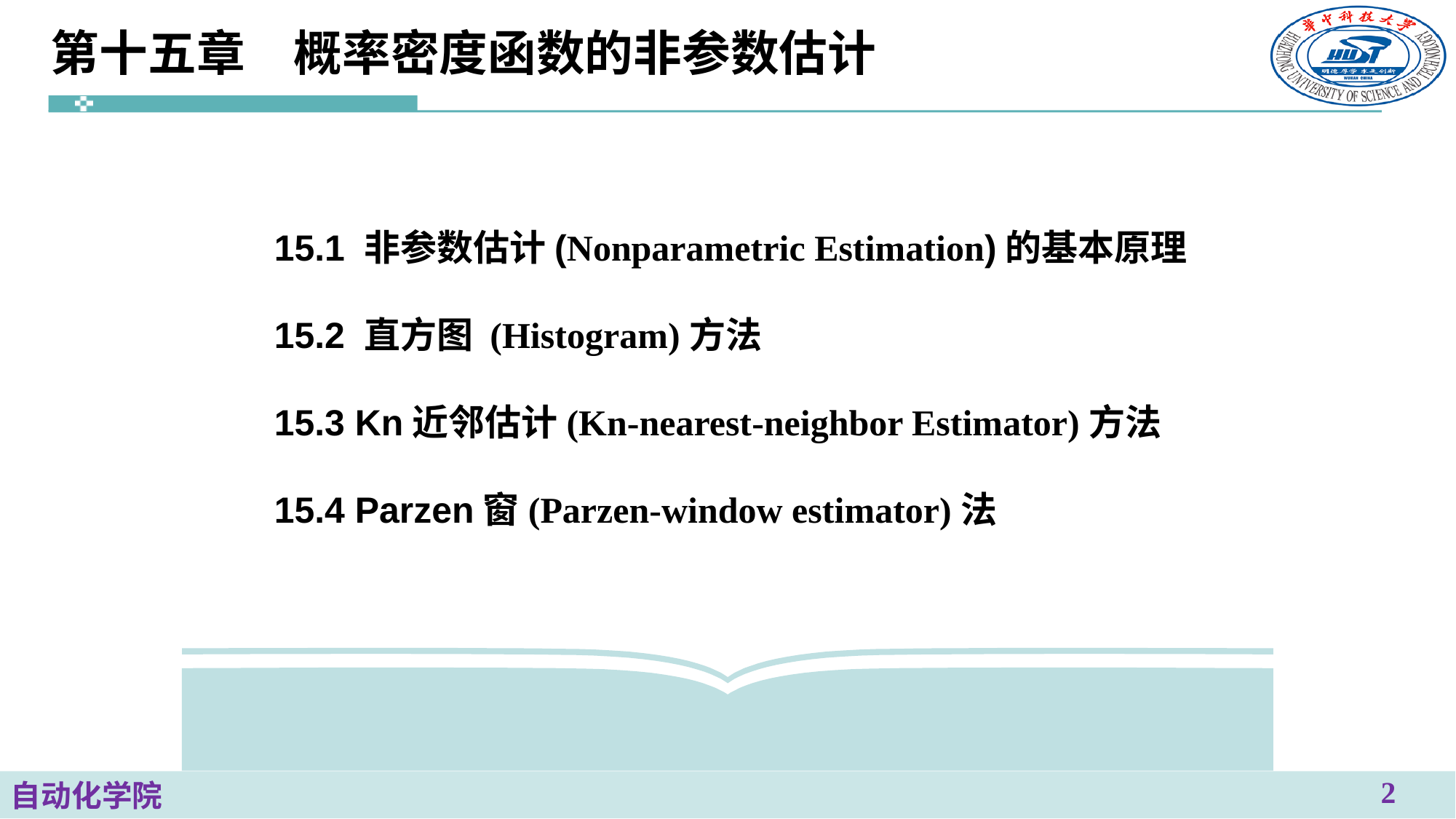

# 第十五章　概率密度函数的非参数估计
15.1 非参数估计(Nonparametric Estimation)的基本原理
15.2 直方图 (Histogram)方法
15.3 Kn近邻估计(Kn-nearest-neighbor Estimator)方法
15.4 Parzen窗(Parzen-window estimator)法

2